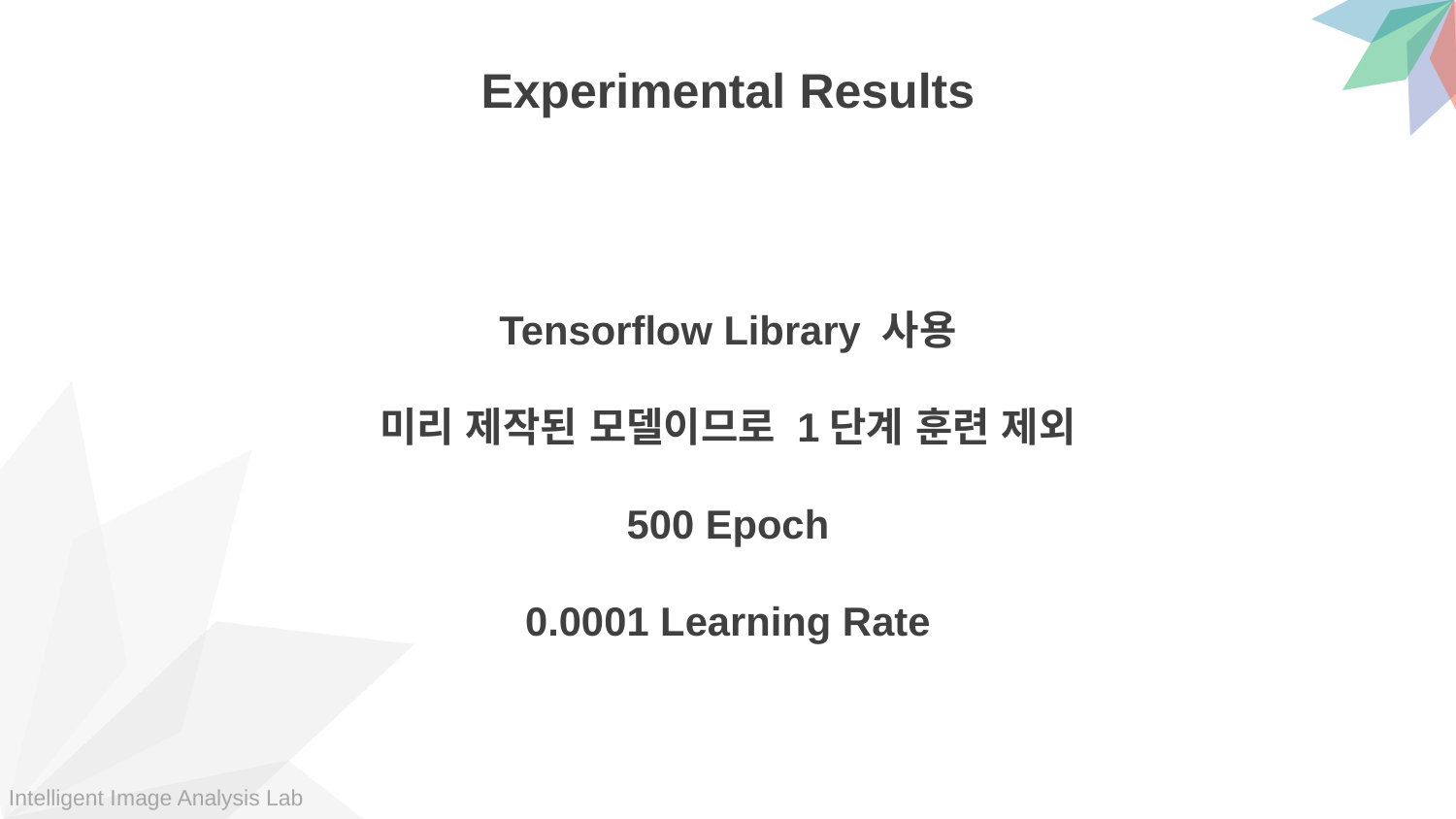

Experimental Results
Tensorflow Library 사용
미리 제작된 모델이므로 1단계 훈련 제외
500 Epoch
0.0001 Learning Rate